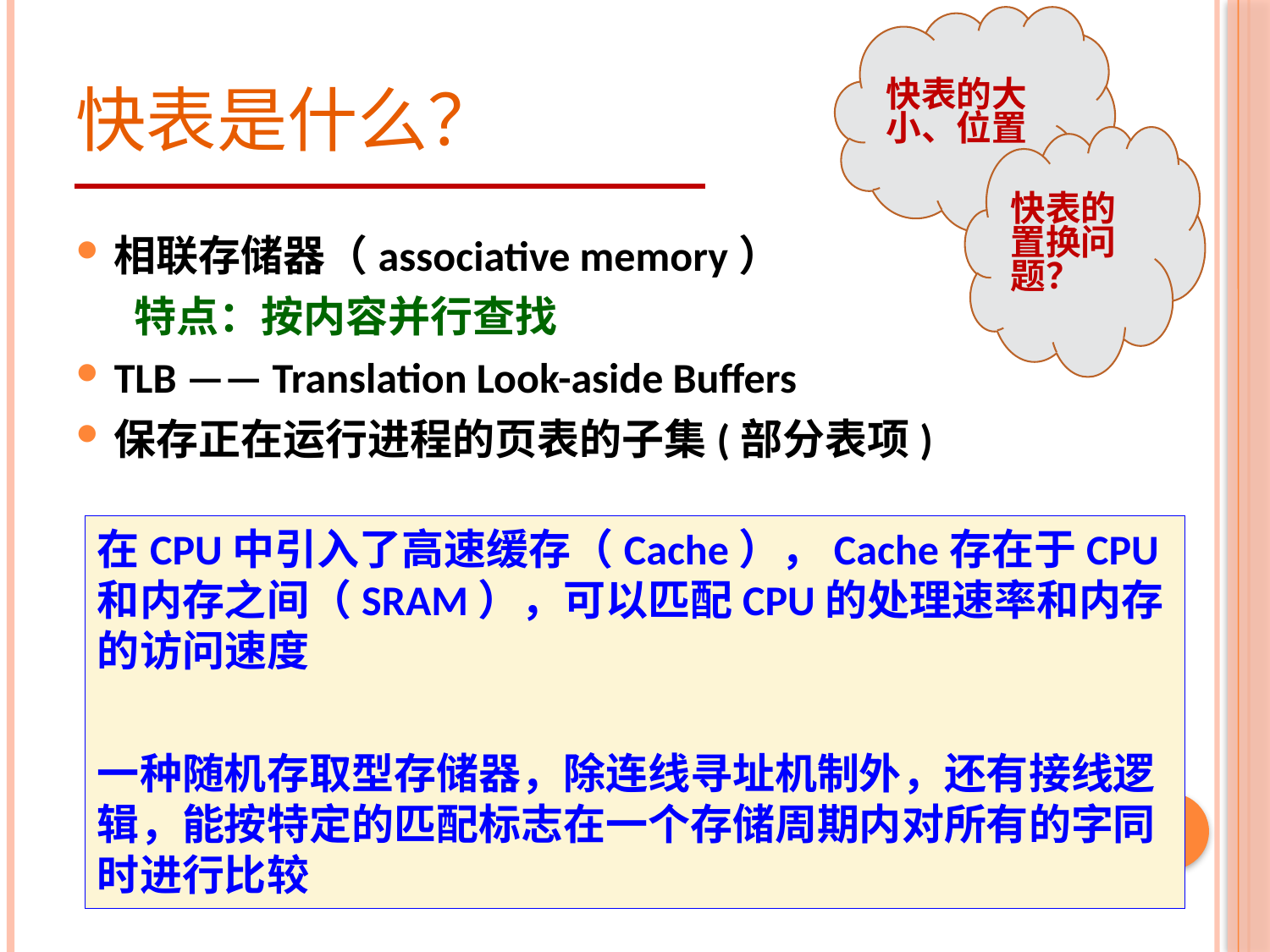

快表的大小、位置
# 快表是什么？
快表的置换问题？
相联存储器（associative memory）
     特点：按内容并行查找
TLB —— Translation Look-aside Buffers
保存正在运行进程的页表的子集(部分表项)

在CPU中引入了高速缓存（Cache），Cache存在于CPU和内存之间（SRAM），可以匹配CPU的处理速率和内存的访问速度

一种随机存取型存储器，除连线寻址机制外，还有接线逻辑，能按特定的匹配标志在一个存储周期内对所有的字同时进行比较